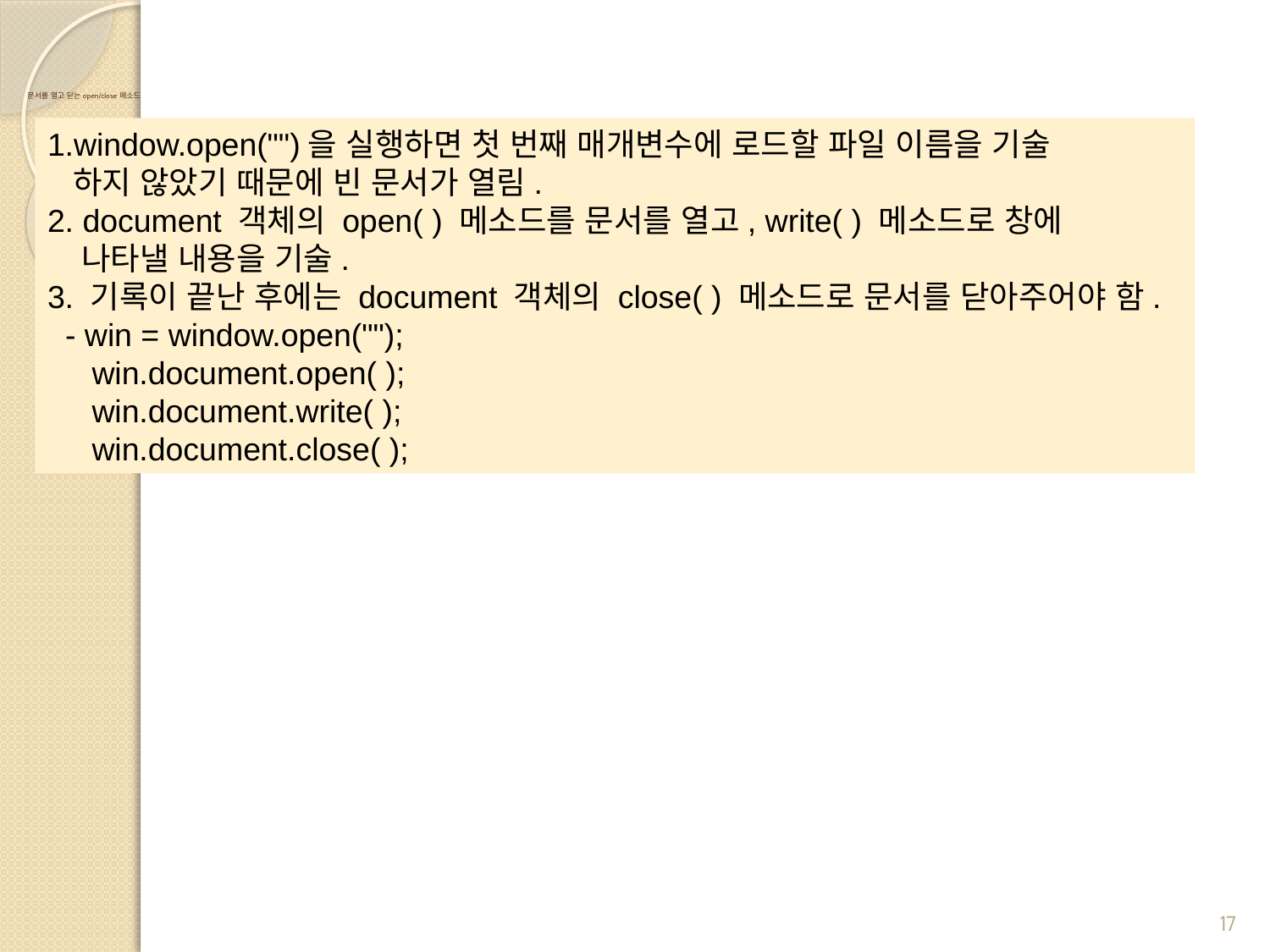

# 문서를 열고 닫는 open/close 메소드
1.window.open("")을 실행하면 첫 번째 매개변수에 로드할 파일 이름을 기술
  하지 않았기 때문에 빈 문서가 열림.
2. document 객체의 open( ) 메소드를 문서를 열고, write( ) 메소드로 창에
   나타낼 내용을 기술.
3. 기록이 끝난 후에는 document 객체의 close( ) 메소드로 문서를 닫아주어야 함.
  - win = window.open("");
     win.document.open( );
     win.document.write( );
     win.document.close( );
17